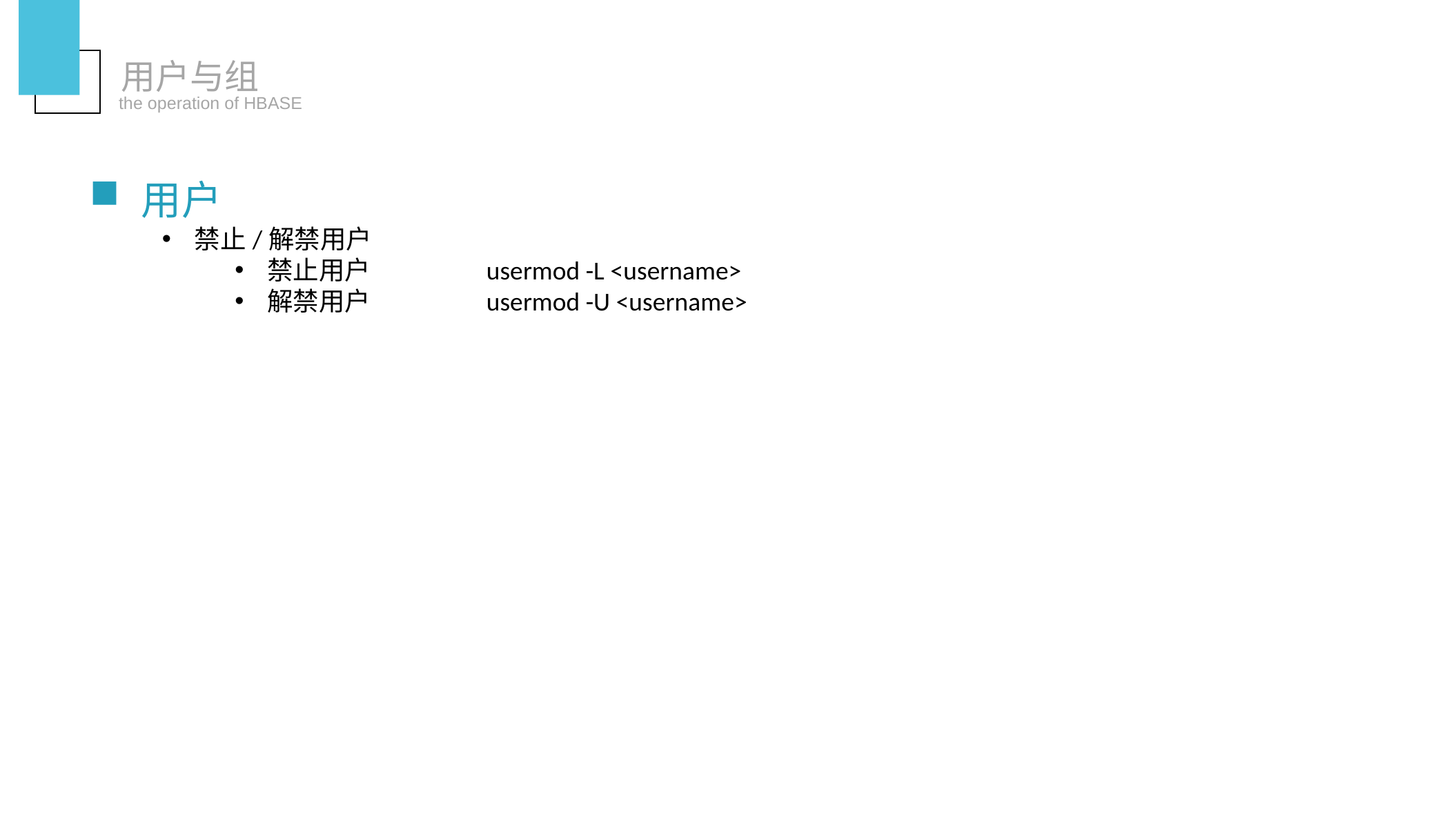

用户与组
the operation of HBASE

用户
禁止/解禁用户
禁止用户	 usermod -L <username>
解禁用户	 usermod -U <username>